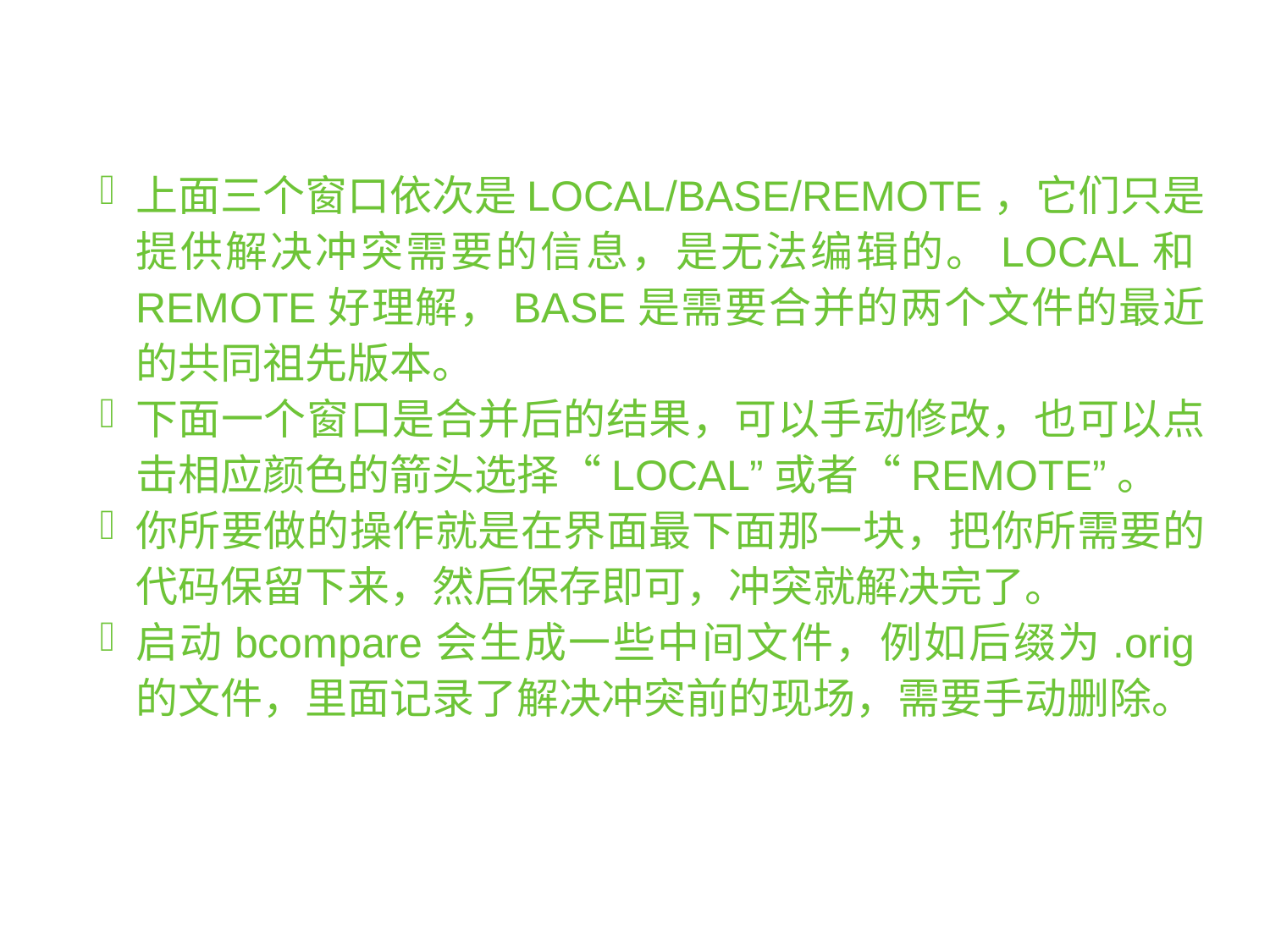

上面三个窗口依次是LOCAL/BASE/REMOTE，它们只是提供解决冲突需要的信息，是无法编辑的。LOCAL和REMOTE好理解，BASE是需要合并的两个文件的最近的共同祖先版本。
下面一个窗口是合并后的结果，可以手动修改，也可以点击相应颜色的箭头选择“LOCAL”或者“REMOTE”。
你所要做的操作就是在界面最下面那一块，把你所需要的代码保留下来，然后保存即可，冲突就解决完了。
启动bcompare会生成一些中间文件，例如后缀为.orig的文件，里面记录了解决冲突前的现场，需要手动删除。